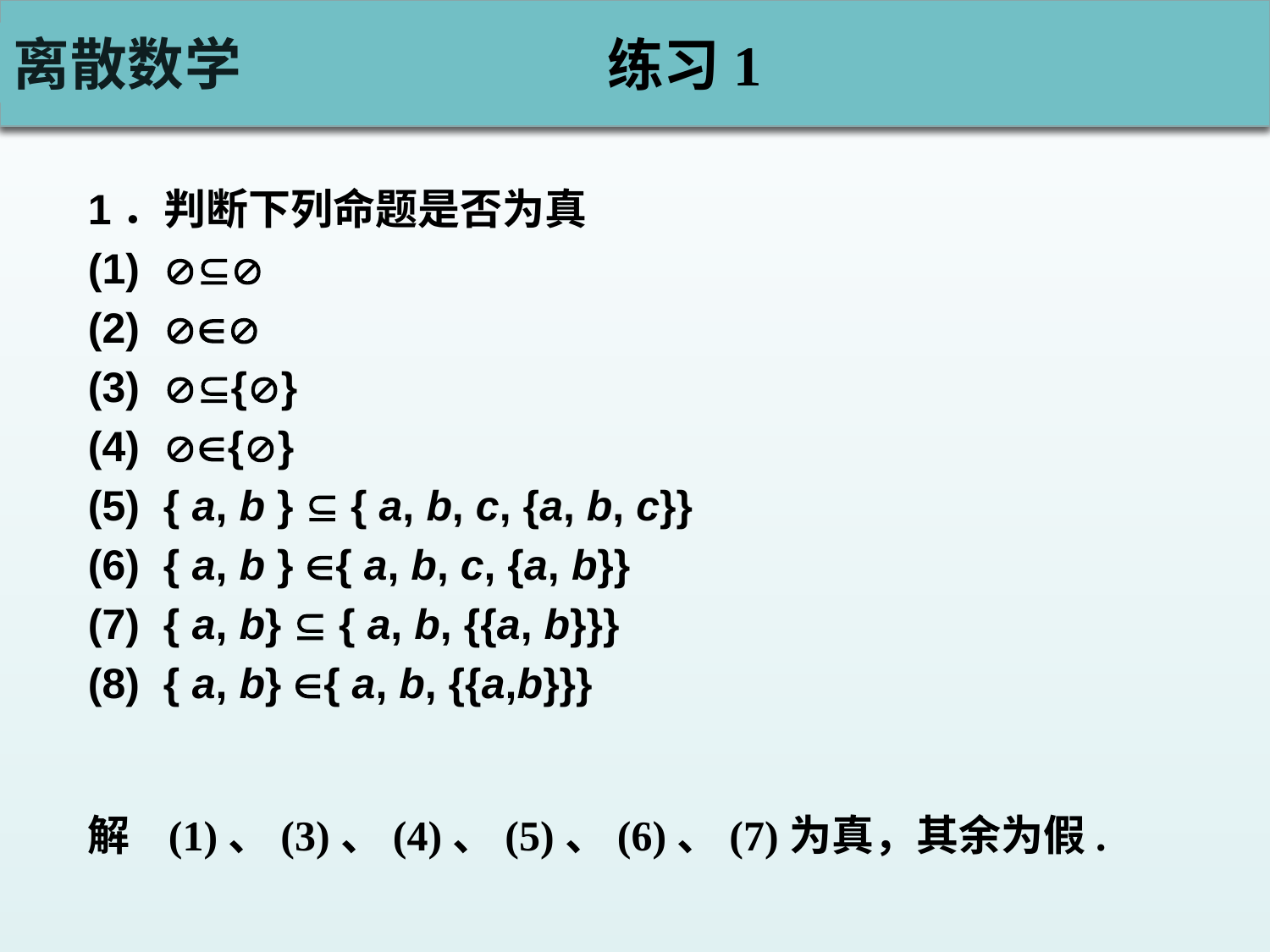

# 练习1
 1．判断下列命题是否为真
 (1)  ∅⊆∅
 (2)  ∅∈∅
 (3)  ∅⊆{∅}
 (4)  ∅∈{∅}
 (5)  { a, b } ⊆ { a, b, c, {a, b, c}}
 (6)  { a, b } ∈{ a, b, c, {a, b}}
 (7)  { a, b} ⊆ { a, b, {{a, b}}}
 (8)  { a, b} ∈{ a, b, {{a,b}}}

解   (1)、(3)、(4)、(5)、(6)、(7)为真，其余为假.